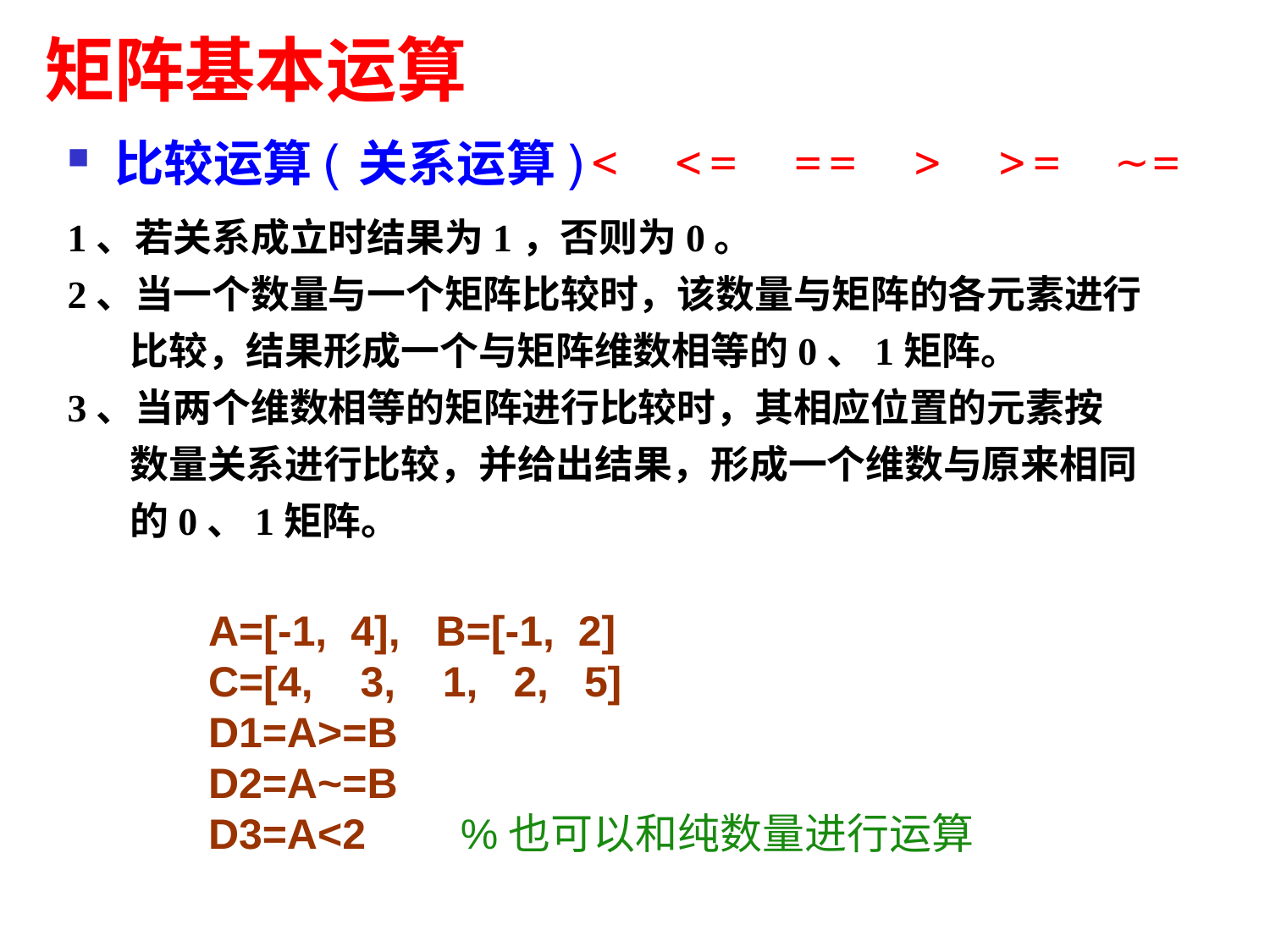

矩阵基本运算
比较运算(关系运算)
<    <=    ==    >    >=    ~=
1、若关系成立时结果为1，否则为0。
2、当一个数量与一个矩阵比较时，该数量与矩阵的各元素进行
      比较，结果形成一个与矩阵维数相等的0、1矩阵。
3、当两个维数相等的矩阵进行比较时，其相应位置的元素按
      数量关系进行比较，并给出结果，形成一个维数与原来相同
      的0、1矩阵。
A=[-1,  4],   B=[-1,  2]
C=[4,    3,    1,   2,   5]
D1=A>=B
D2=A~=B
D3=A<2        %也可以和纯数量进行运算
45